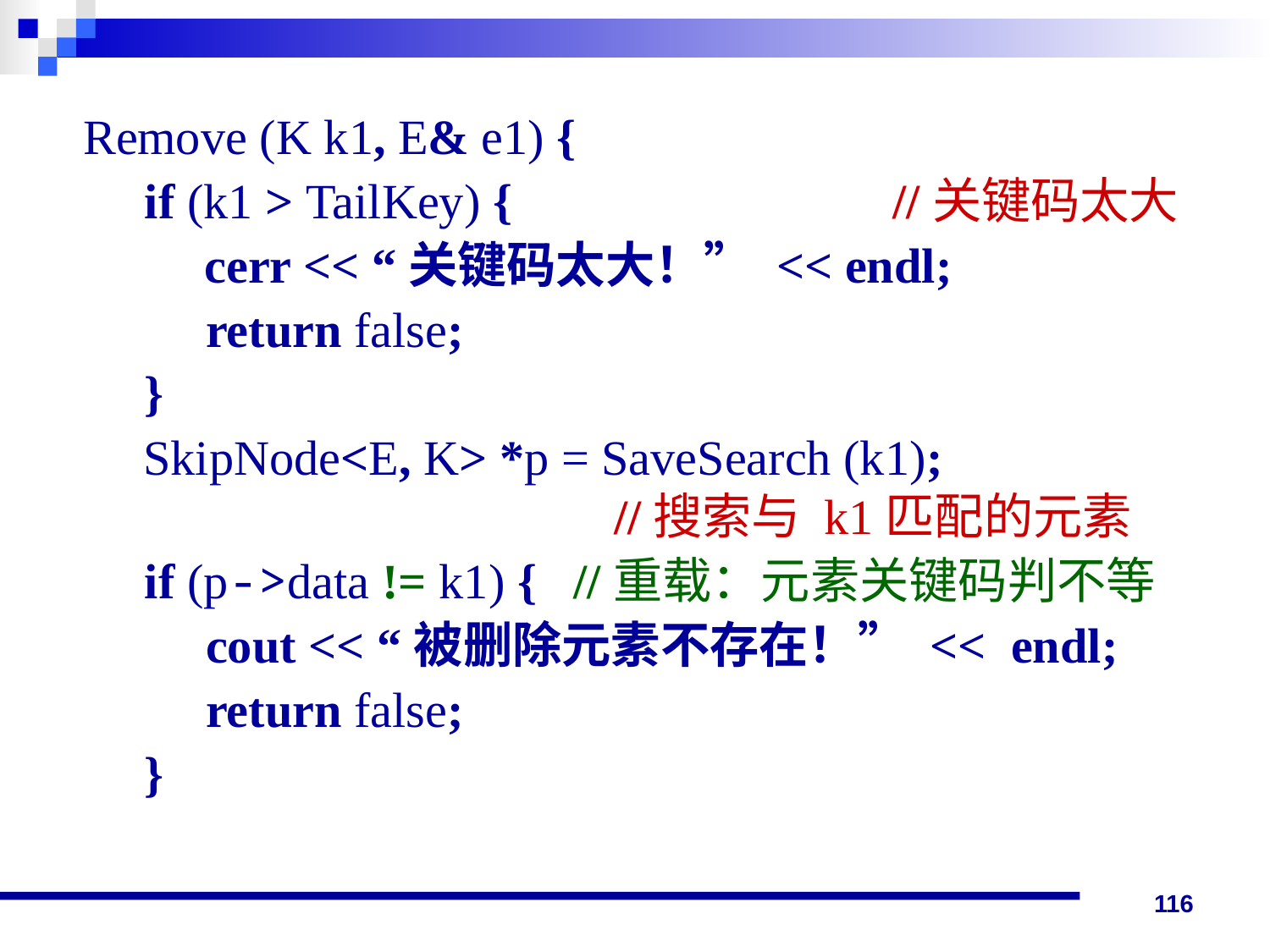

Remove (K k1, E& e1) {
     if (k1 > TailKey) {			//关键码太大
	      cerr << “关键码太大！” << endl;
          return false;
     }
	 SkipNode<E, K> *p = SaveSearch (k1);			                             //搜索与 k1匹配的元素
     if (p->data != k1) {   //重载：元素关键码判不等
          cout << “被删除元素不存在！” <<  endl;
          return false;
     }
116